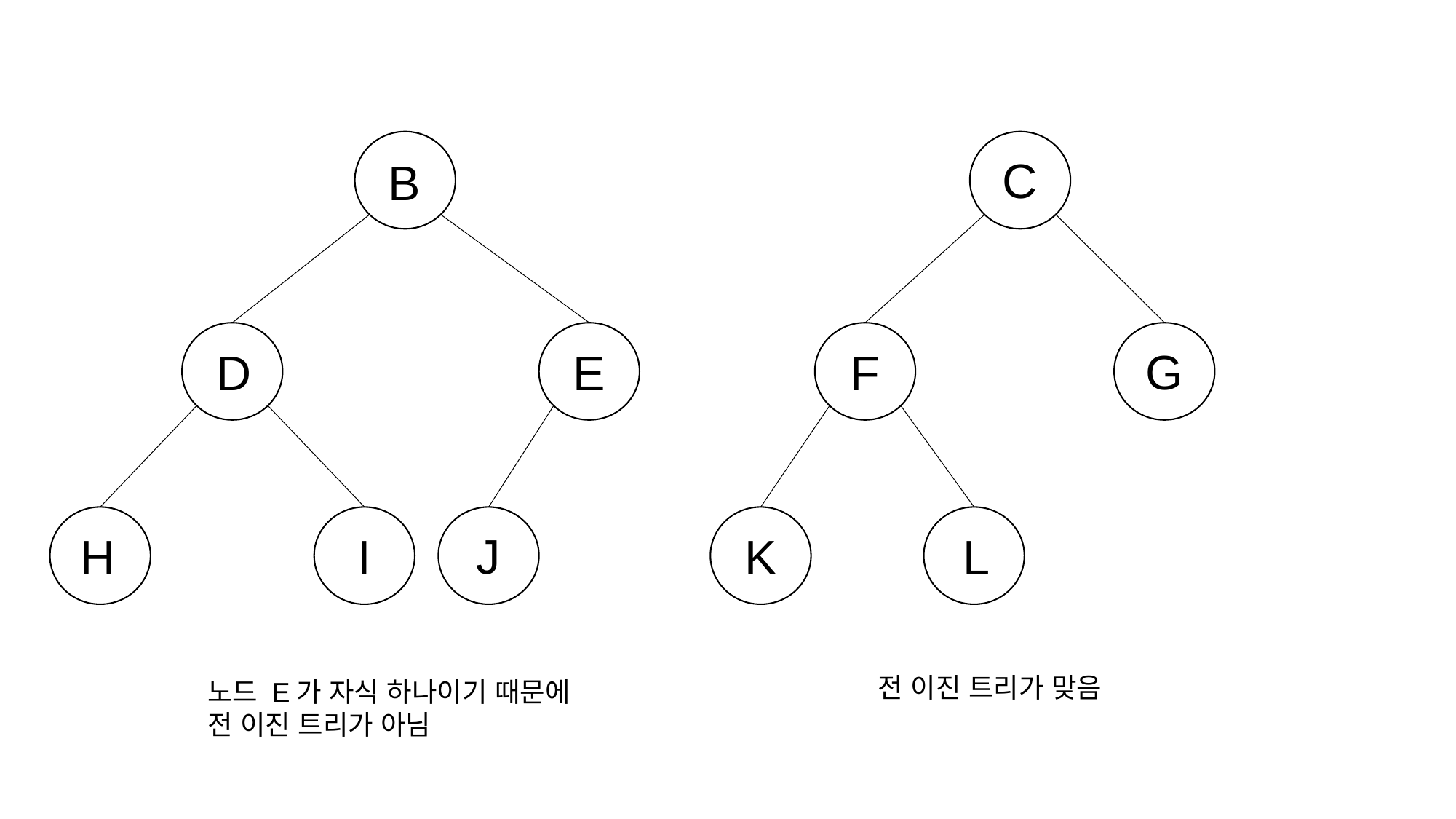

C
B

G
E
D
F

J
H
I
K
L
전 이진 트리가 맞음
노드 E가 자식 하나이기 때문에
전 이진 트리가 아님